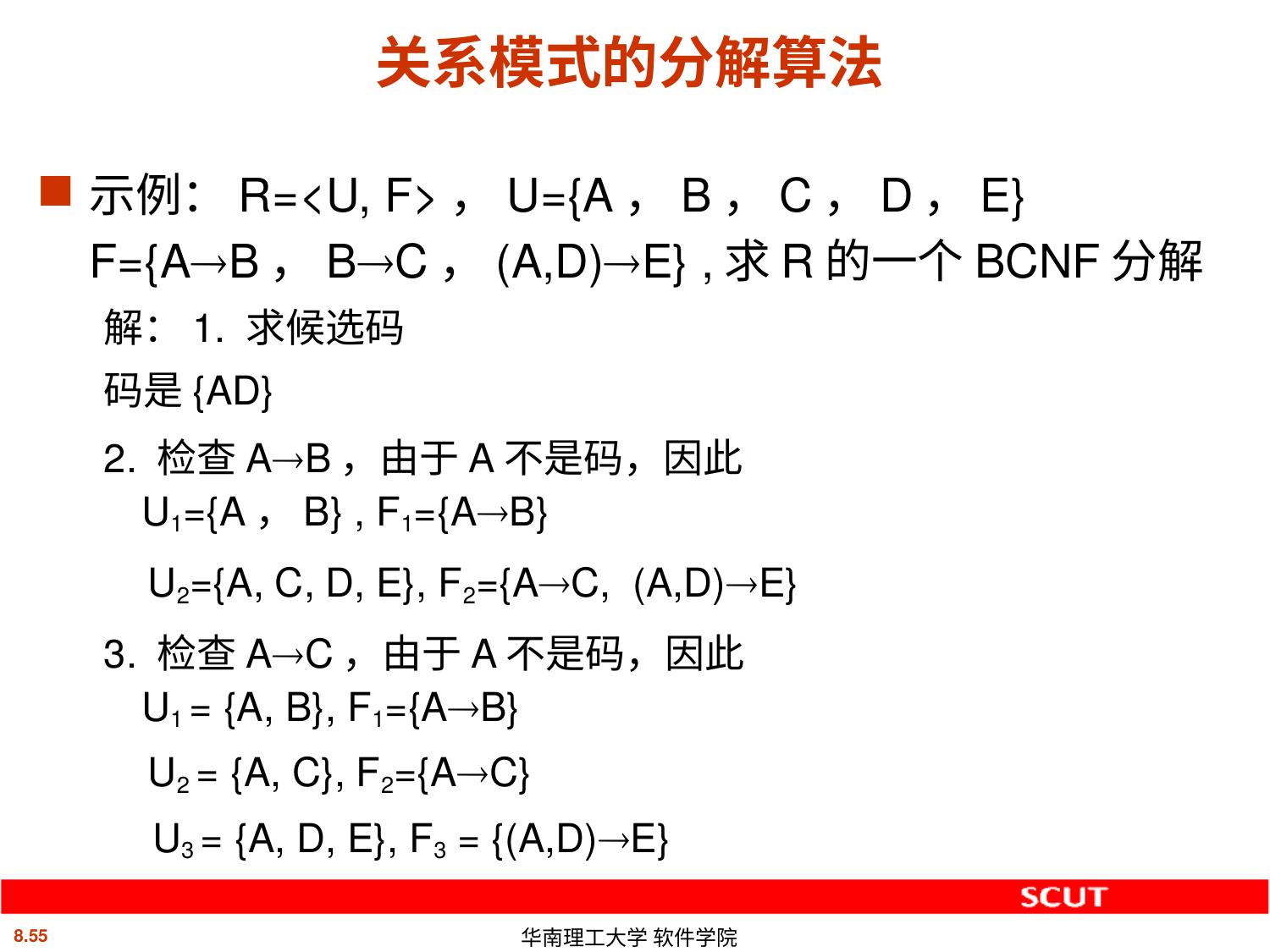

# 关系模式的分解算法
示例：R=<U, F>，U={A，B，C，D，E}
F={A→B，B→C，(A,D)→E} ,求R的一个BCNF分解
解：1. 求候选码
码是{AD}
2. 检查A→B，由于A不是码，因此
U1={A，B} , F1={A→B}
    U2={A, C, D, E}, F2={A→C,  (A,D)→E}
3. 检查A→C，由于A不是码，因此
U1 = {A, B}, F1={A→B}
    U2 = {A, C}, F2={A→C}
	 U3 = {A, D, E}, F3 = {(A,D)→E}